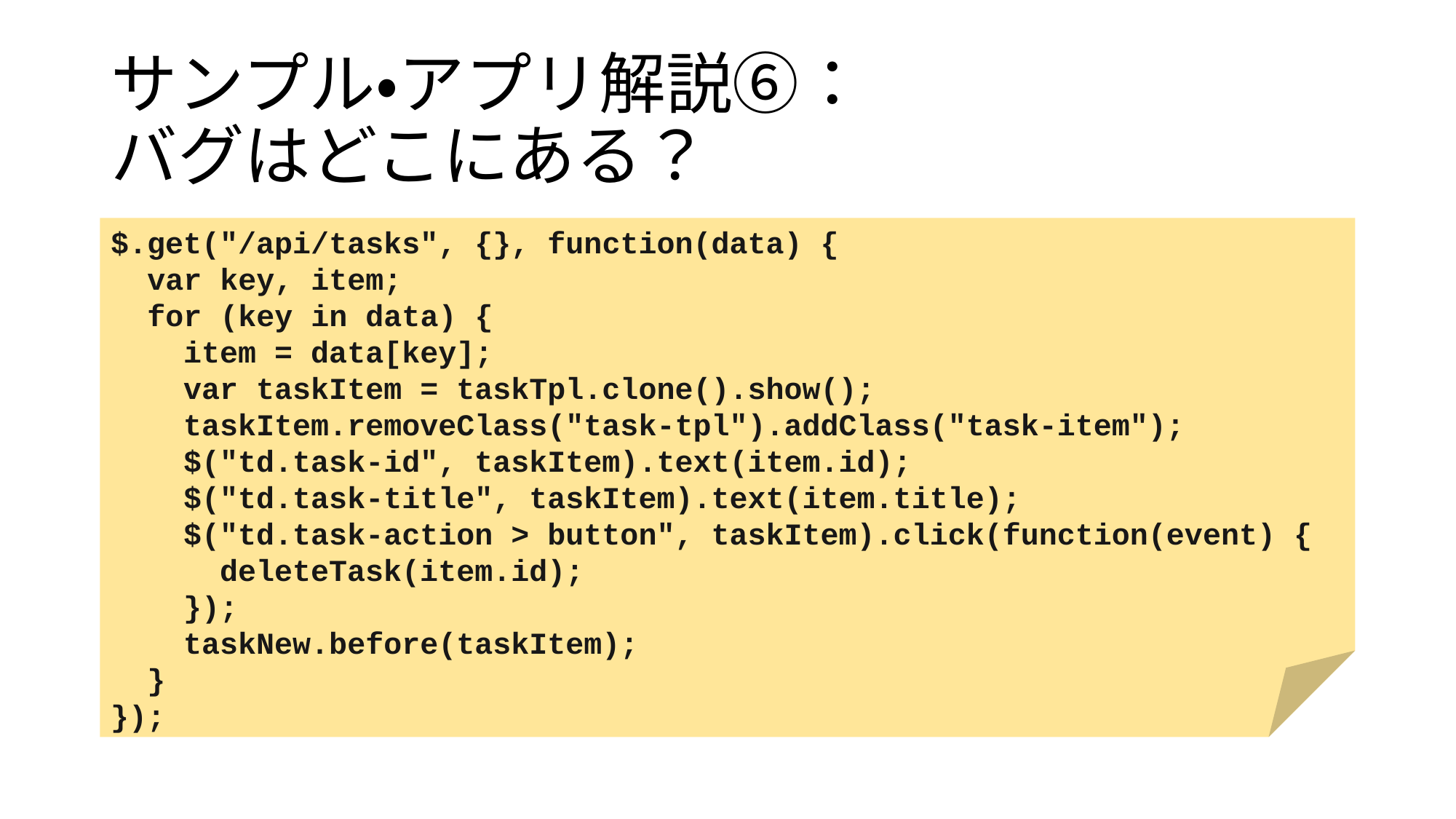

# サンプル・アプリ解説⑥： バグはどこにある？

$.get("/api/tasks", {}, function(data) {
  var key, item;
  for (key in data) {
    item = data[key];
    var taskItem = taskTpl.clone().show();
    taskItem.removeClass("task-tpl").addClass("task-item");
    $("td.task-id", taskItem).text(item.id);
    $("td.task-title", taskItem).text(item.title);
    $("td.task-action > button", taskItem).click(function(event) {
      deleteTask(item.id);
    });
    taskNew.before(taskItem);
  }
});